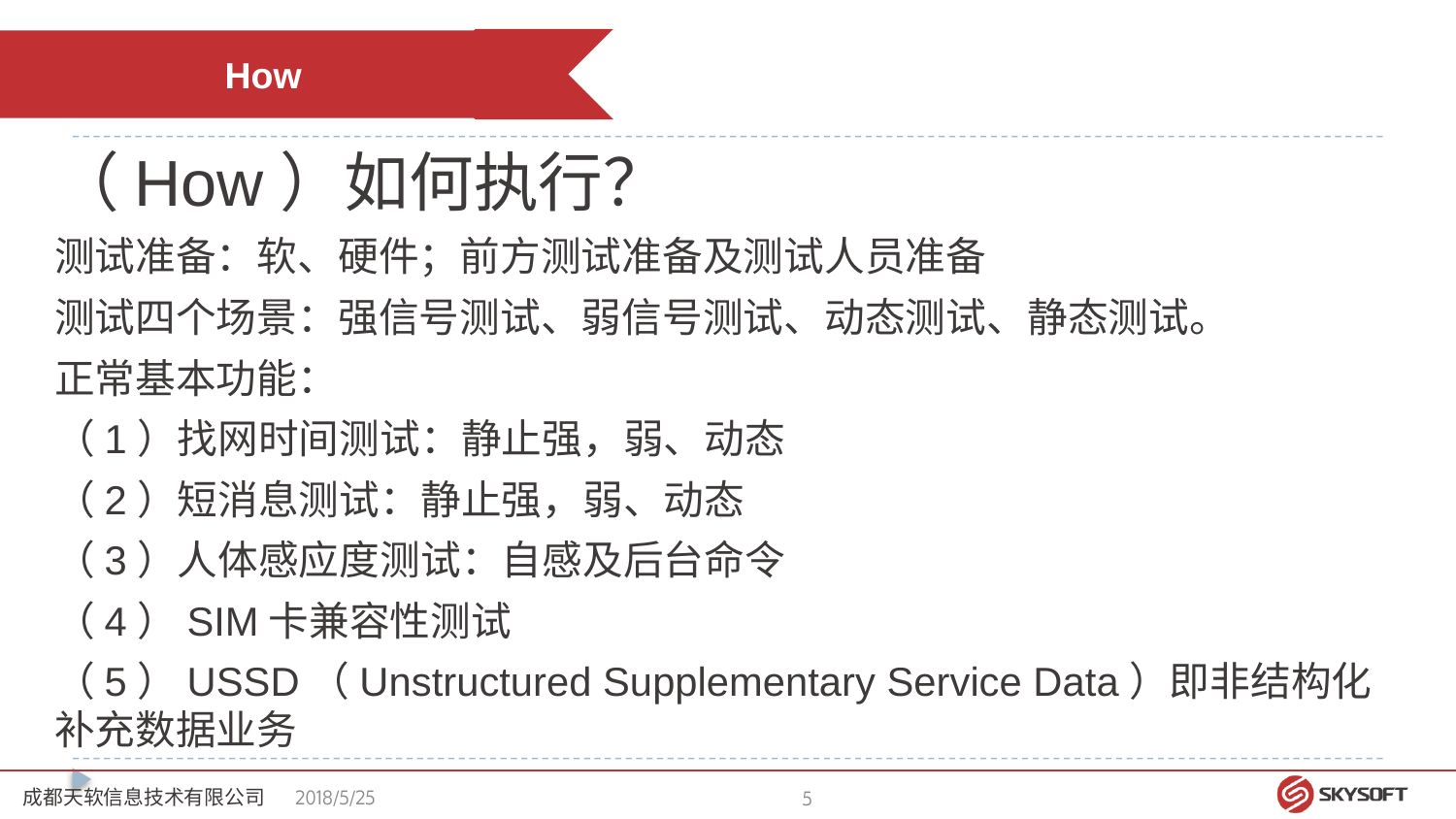

How

（How）如何执行？
测试准备：软、硬件；前方测试准备及测试人员准备
测试四个场景：强信号测试、弱信号测试、动态测试、静态测试。
正常基本功能：
（1）找网时间测试：静止强，弱、动态
（2）短消息测试：静止强，弱、动态
（3）人体感应度测试：自感及后台命令
（4）SIM卡兼容性测试
（5）USSD（Unstructured Supplementary Service Data）即非结构化补充数据业务

成都天软信息技术有限公司
2018/5/25
5